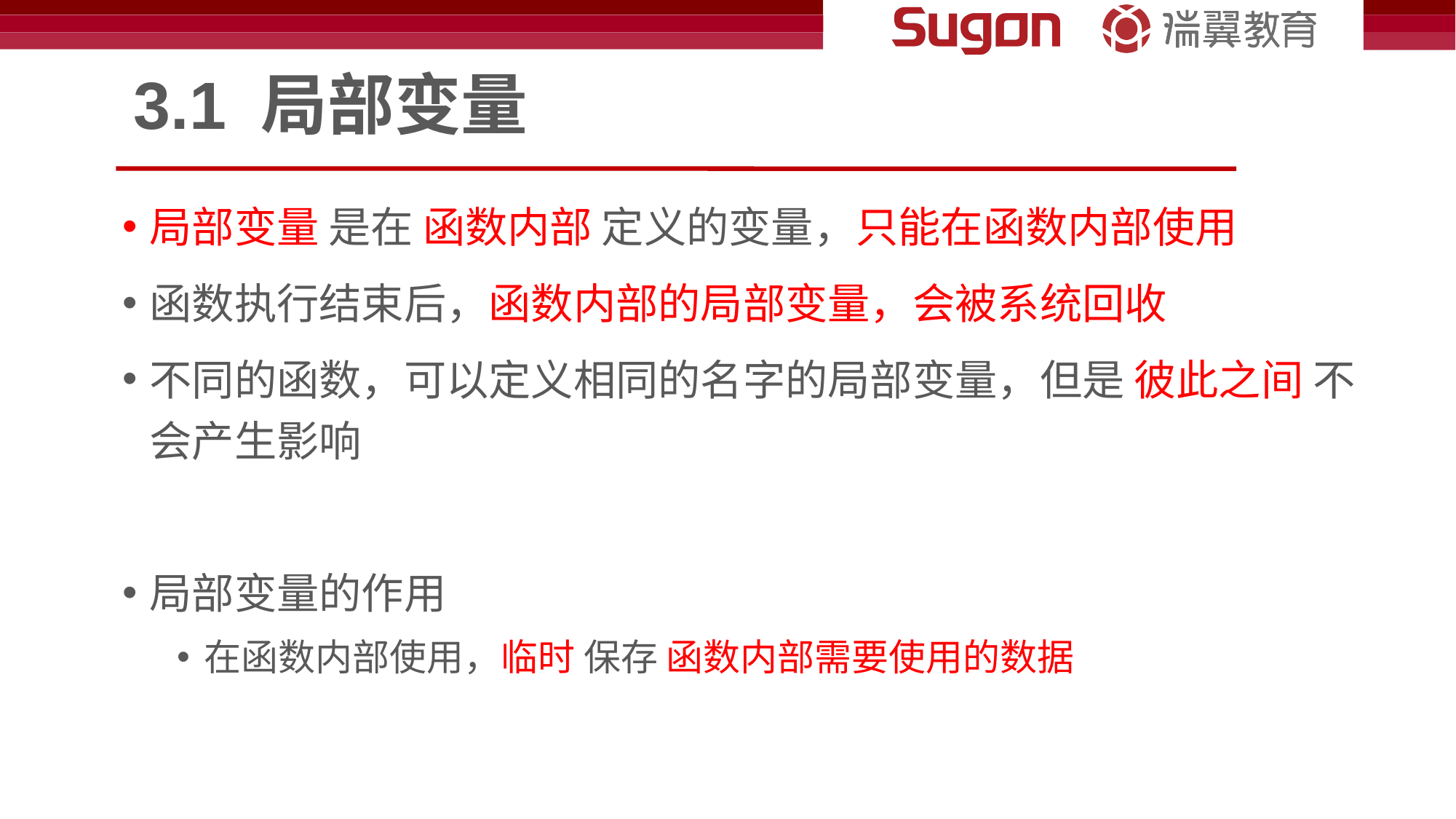

# 3.1 局部变量
局部变量 是在 函数内部 定义的变量，只能在函数内部使用
函数执行结束后，函数内部的局部变量，会被系统回收
不同的函数，可以定义相同的名字的局部变量，但是 彼此之间 不会产生影响

局部变量的作用
在函数内部使用，临时 保存 函数内部需要使用的数据